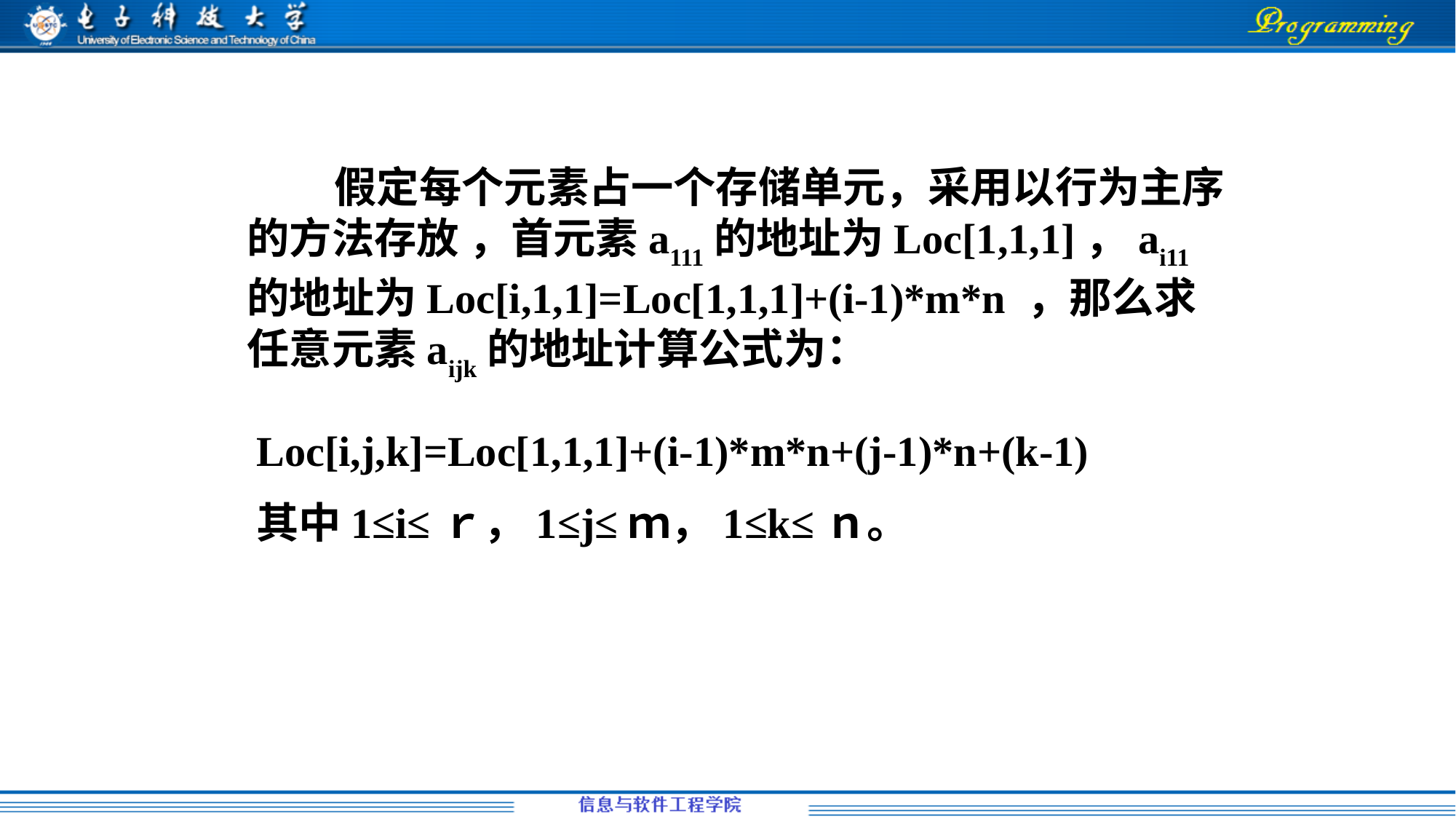

假定每个元素占一个存储单元，采用以行为主序的方法存放 ，首元素a111的地址为Loc[1,1,1]，ai11的地址为Loc[i,1,1]=Loc[1,1,1]+(i-1)*m*n ，那么求任意元素aijk的地址计算公式为：
Loc[i,j,k]=Loc[1,1,1]+(i-1)*m*n+(j-1)*n+(k-1)
其中1≤i≤ｒ，1≤j≤ｍ，1≤k≤ｎ。